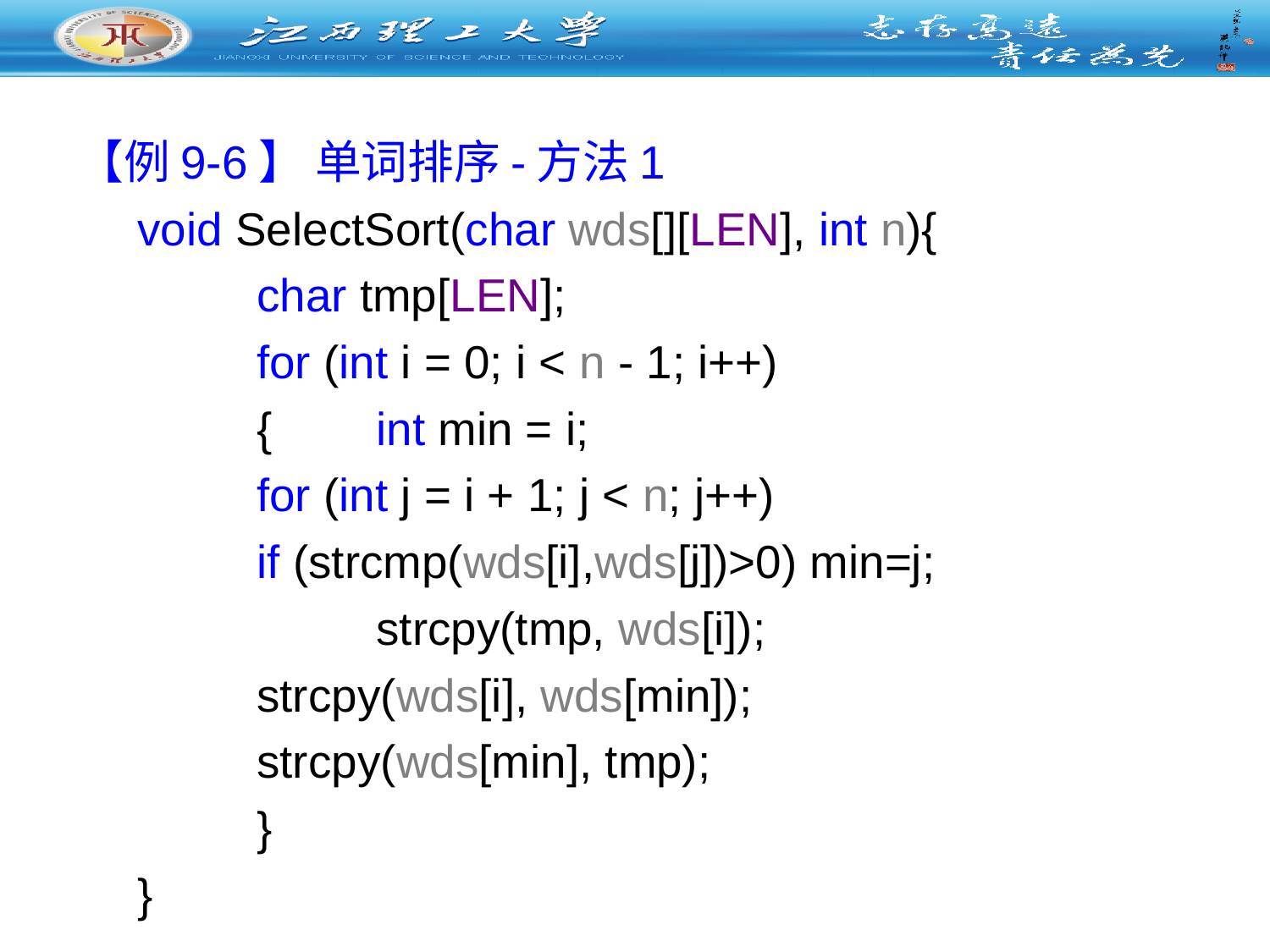

【例9-6】 单词排序-方法1
void SelectSort(char wds[][LEN], int n){
  	char tmp[LEN];
 	for (int i = 0; i < n - 1; i++)
 	{	int min = i;
 		for (int j = i + 1; j < n; j++)
 			if (strcmp(wds[i],wds[j])>0) min=j;
 	 	strcpy(tmp, wds[i]);
 		strcpy(wds[i], wds[min]);
 		strcpy(wds[min], tmp);
 	}
}